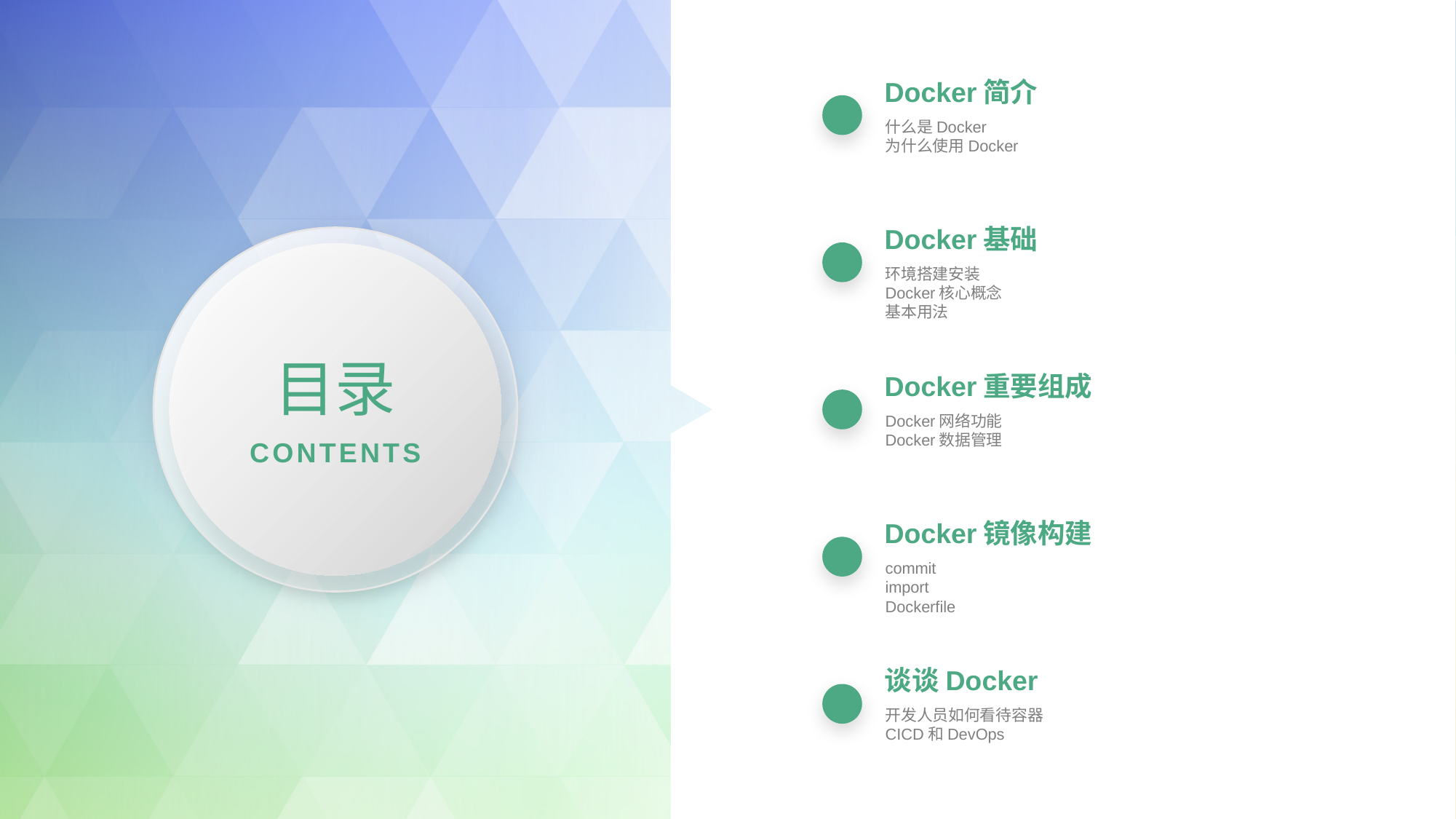

Docker简介
什么是Docker
为什么使用Docker

Docker基础
环境搭建安装
Docker核心概念
基本用法

目录
CONTENTS
Docker重要组成
Docker网络功能
Docker数据管理

Docker镜像构建
commit
import
Dockerfile

谈谈Docker
开发人员如何看待容器
CICD和DevOps